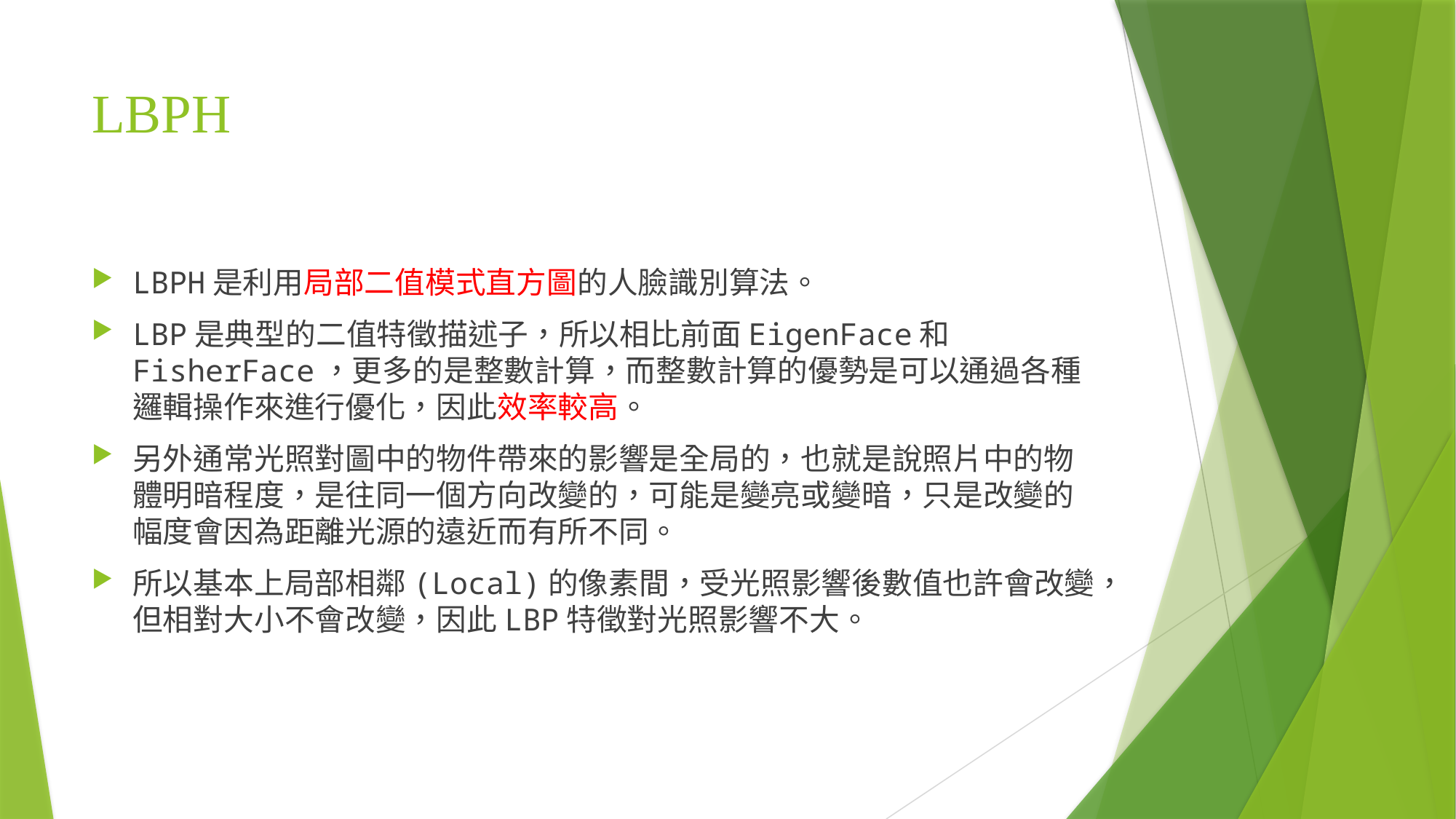

# LBPH
LBPH是利用局部二值模式直方圖的人臉識別算法。
LBP是典型的二值特徵描述子，所以相比前面EigenFace和FisherFace，更多的是整數計算，而整數計算的優勢是可以通過各種邏輯操作來進行優化，因此效率較高。
另外通常光照對圖中的物件帶來的影響是全局的，也就是說照片中的物體明暗程度，是往同一個方向改變的，可能是變亮或變暗，只是改變的幅度會因為距離光源的遠近而有所不同。
所以基本上局部相鄰(Local)的像素間，受光照影響後數值也許會改變，但相對大小不會改變，因此LBP特徵對光照影響不大。